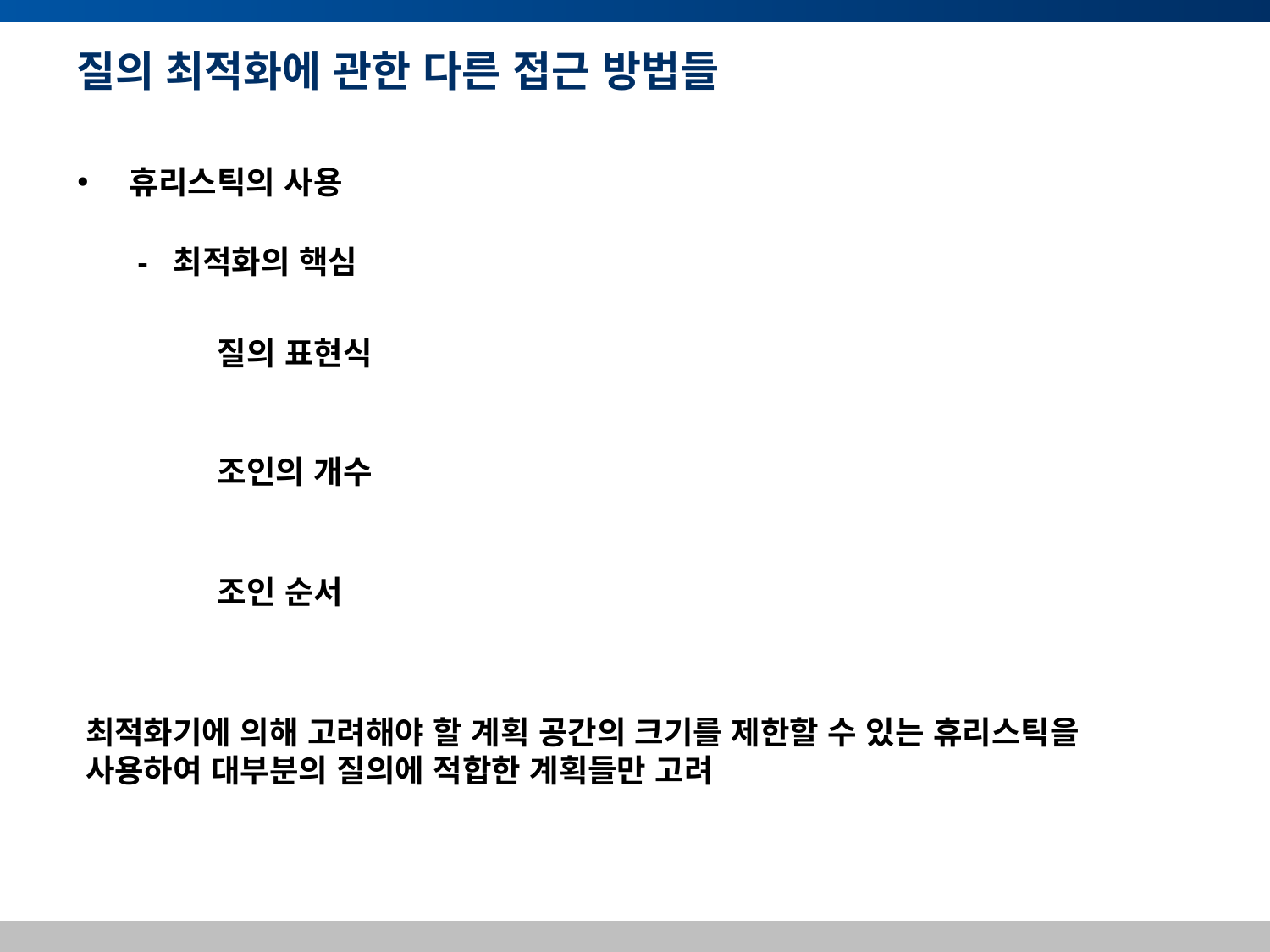

# 질의 최적화에 관한 다른 접근 방법들
  휴리스틱의 사용
-  최적화의 핵심
질의 표현식
조인의 개수
조인 순서
최적화기에 의해 고려해야 할 계획 공간의 크기를 제한할 수 있는 휴리스틱을 사용하여 대부분의 질의에 적합한 계획들만 고려